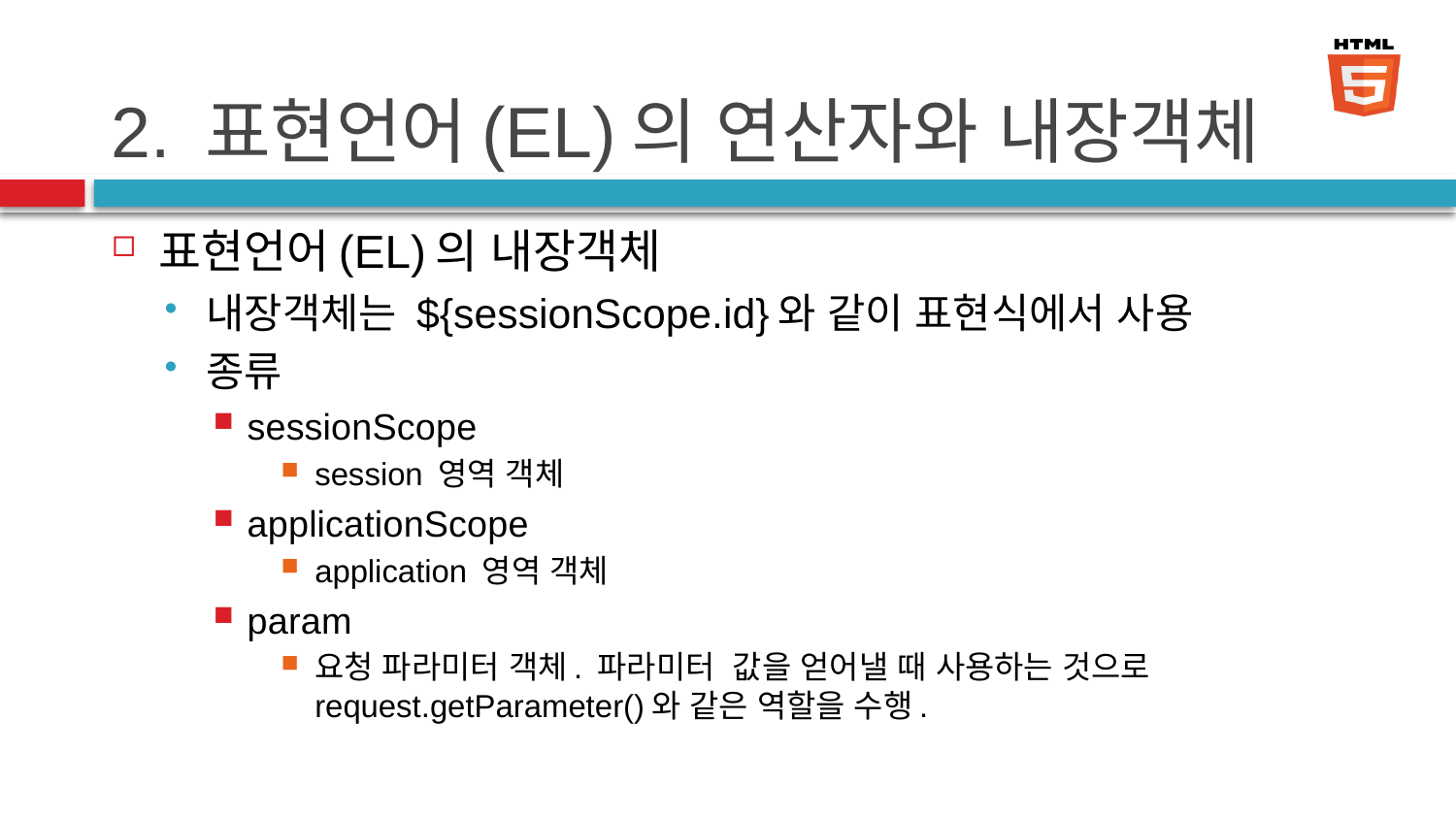

# 2. 표현언어(EL)의 연산자와 내장객체
표현언어(EL)의 내장객체
내장객체는 ${sessionScope.id}와 같이 표현식에서 사용
종류
sessionScope
session 영역 객체
applicationScope
application 영역 객체
param
요청 파라미터 객체. 파라미터  값을 얻어낼 때 사용하는 것으로 request.getParameter()와 같은 역할을 수행.